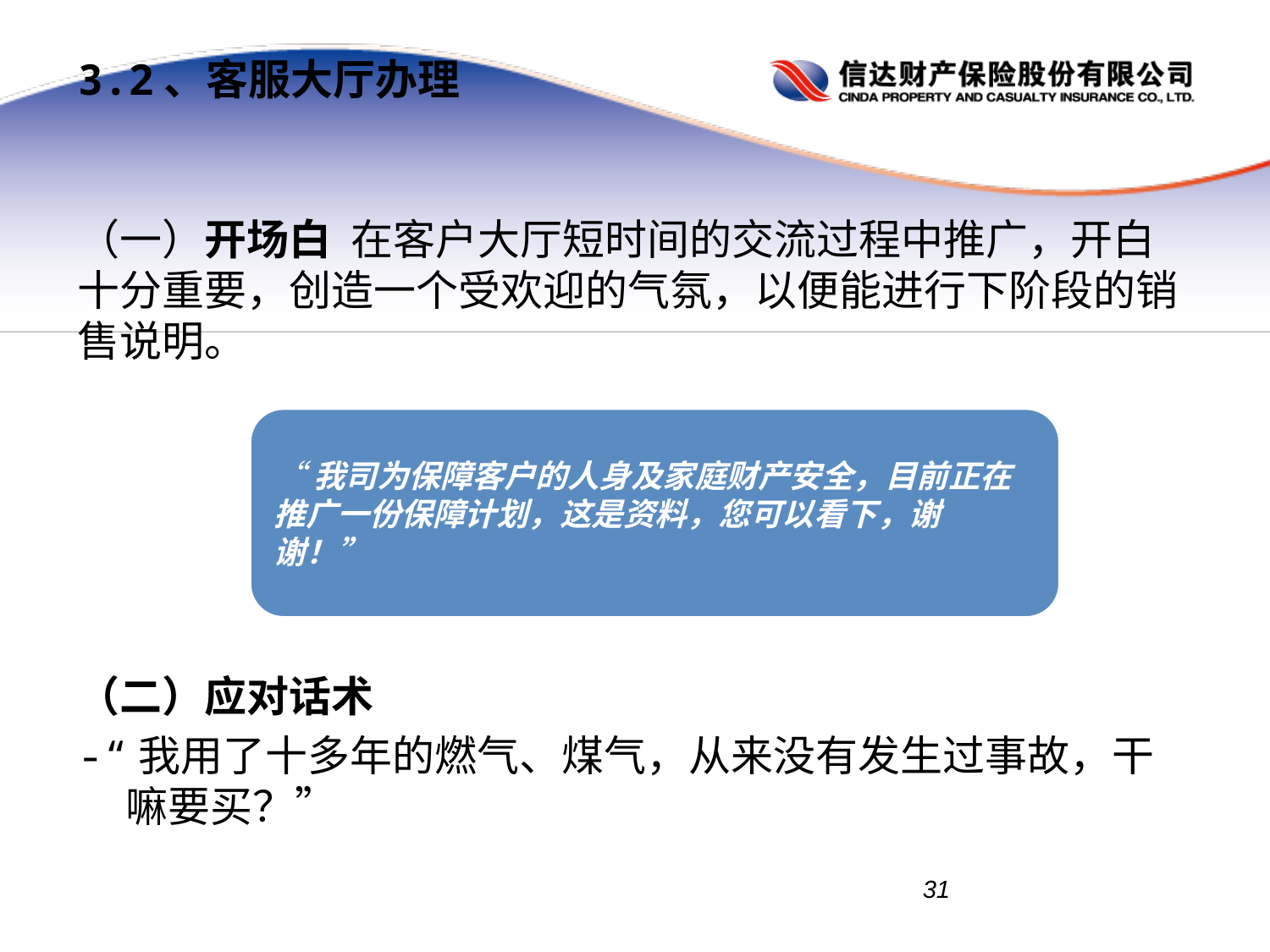

# 3.2、客服大厅办理
（一）开场白  在客户大厅短时间的交流过程中推广，开白十分重要，创造一个受欢迎的气氛，以便能进行下阶段的销售说明。

（二）应对话术
-“我用了十多年的燃气、煤气，从来没有发生过事故，干嘛要买？”

“我司为保障客户的人身及家庭财产安全，目前正在推广一份保障计划，这是资料，您可以看下，谢谢！”
31